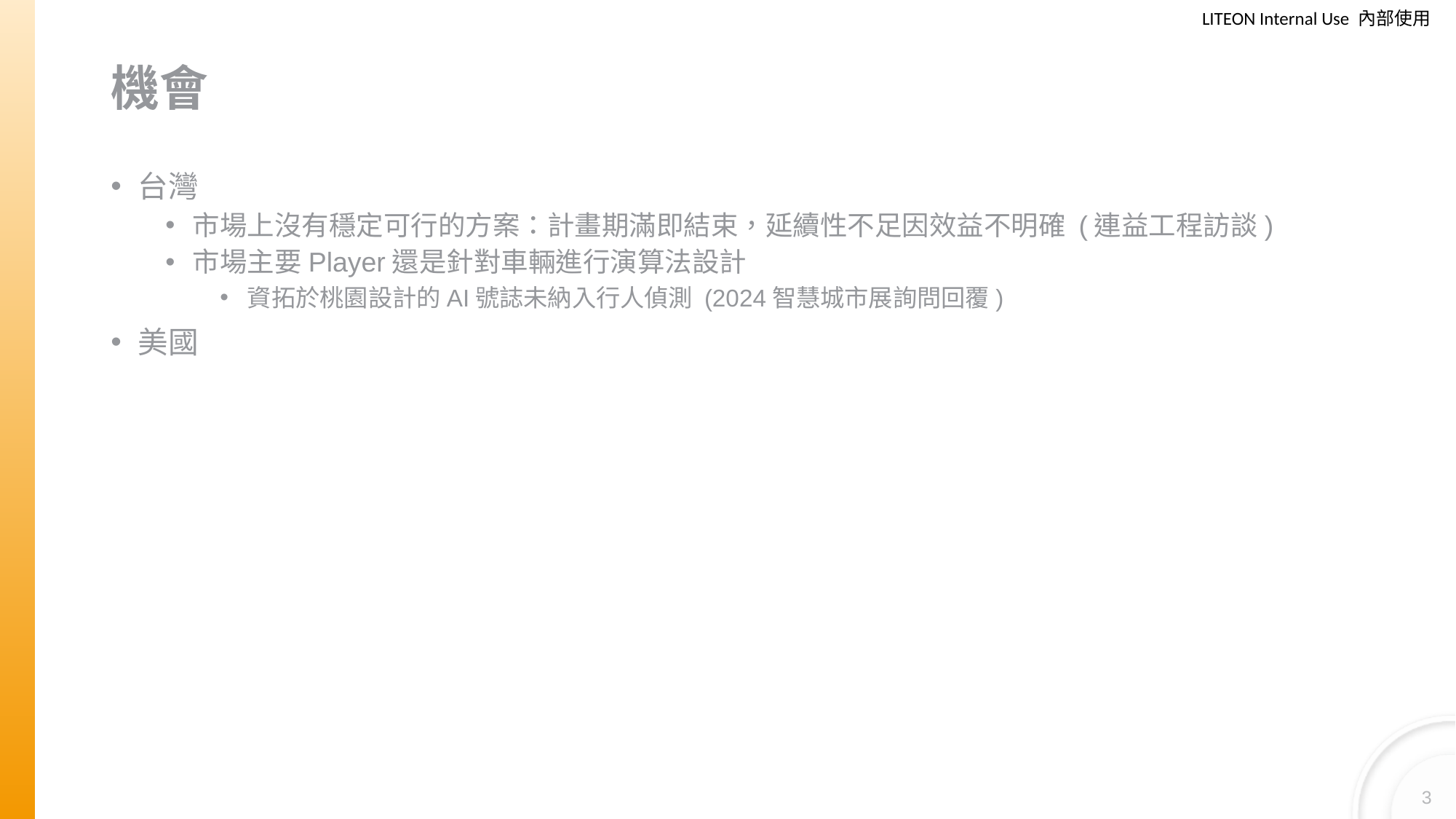

# 機會
台灣
市場上沒有穩定可行的方案：計畫期滿即結束，延續性不足因效益不明確 (連益工程訪談)
市場主要Player還是針對車輛進行演算法設計
資拓於桃園設計的AI號誌未納入行人偵測 (2024智慧城市展詢問回覆)
美國

3